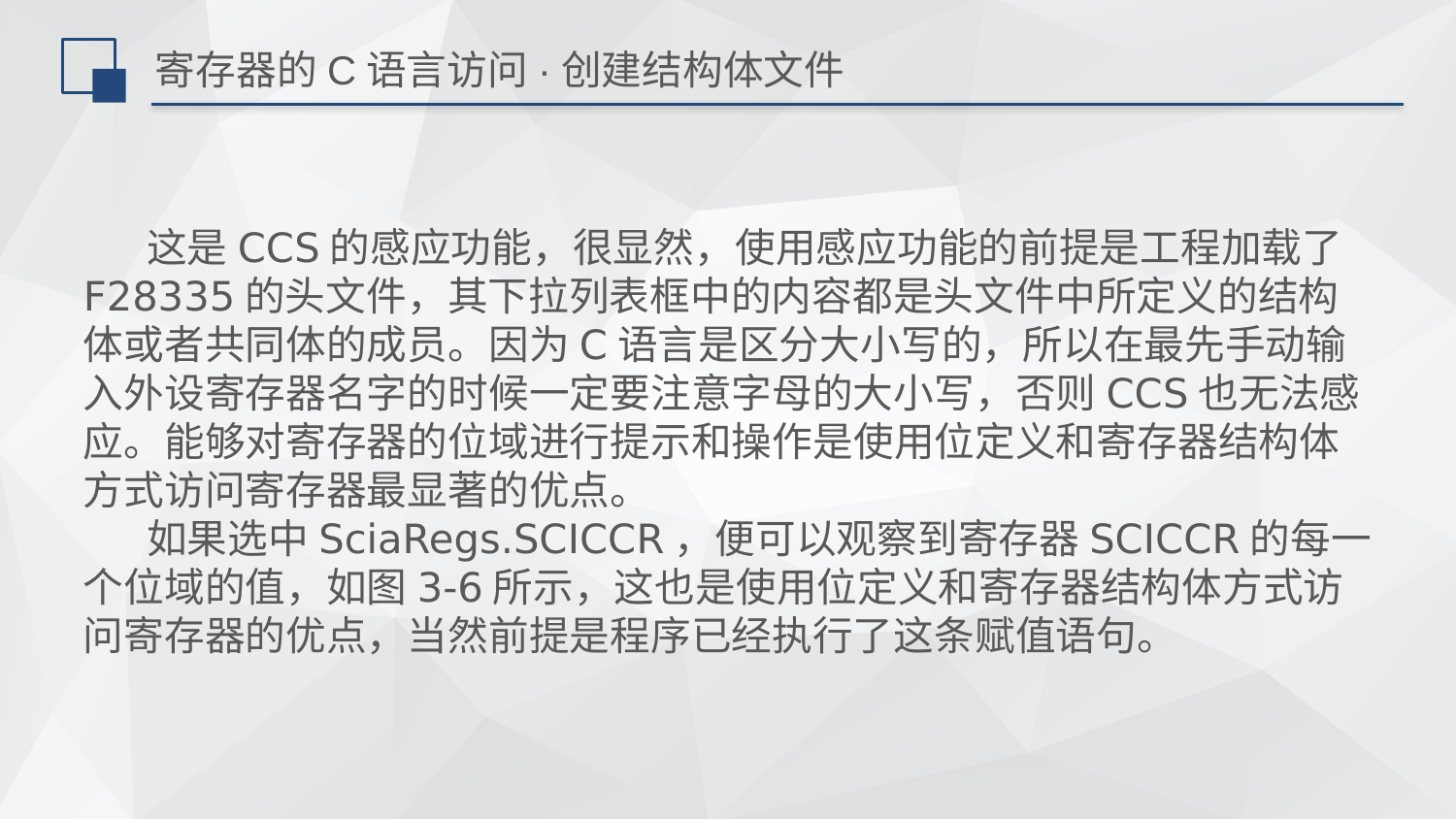

# 寄存器的C语言访问·创建结构体文件
      这是CCS的感应功能，很显然，使用感应功能的前提是工程加载了F28335的头文件，其下拉列表框中的内容都是头文件中所定义的结构体或者共同体的成员。因为C语言是区分大小写的，所以在最先手动输入外设寄存器名字的时候一定要注意字母的大小写，否则CCS也无法感应。能够对寄存器的位域进行提示和操作是使用位定义和寄存器结构体方式访问寄存器最显著的优点。
      如果选中SciaRegs.SCICCR，便可以观察到寄存器SCICCR的每一个位域的值，如图3-6所示，这也是使用位定义和寄存器结构体方式访问寄存器的优点，当然前提是程序已经执行了这条赋值语句。